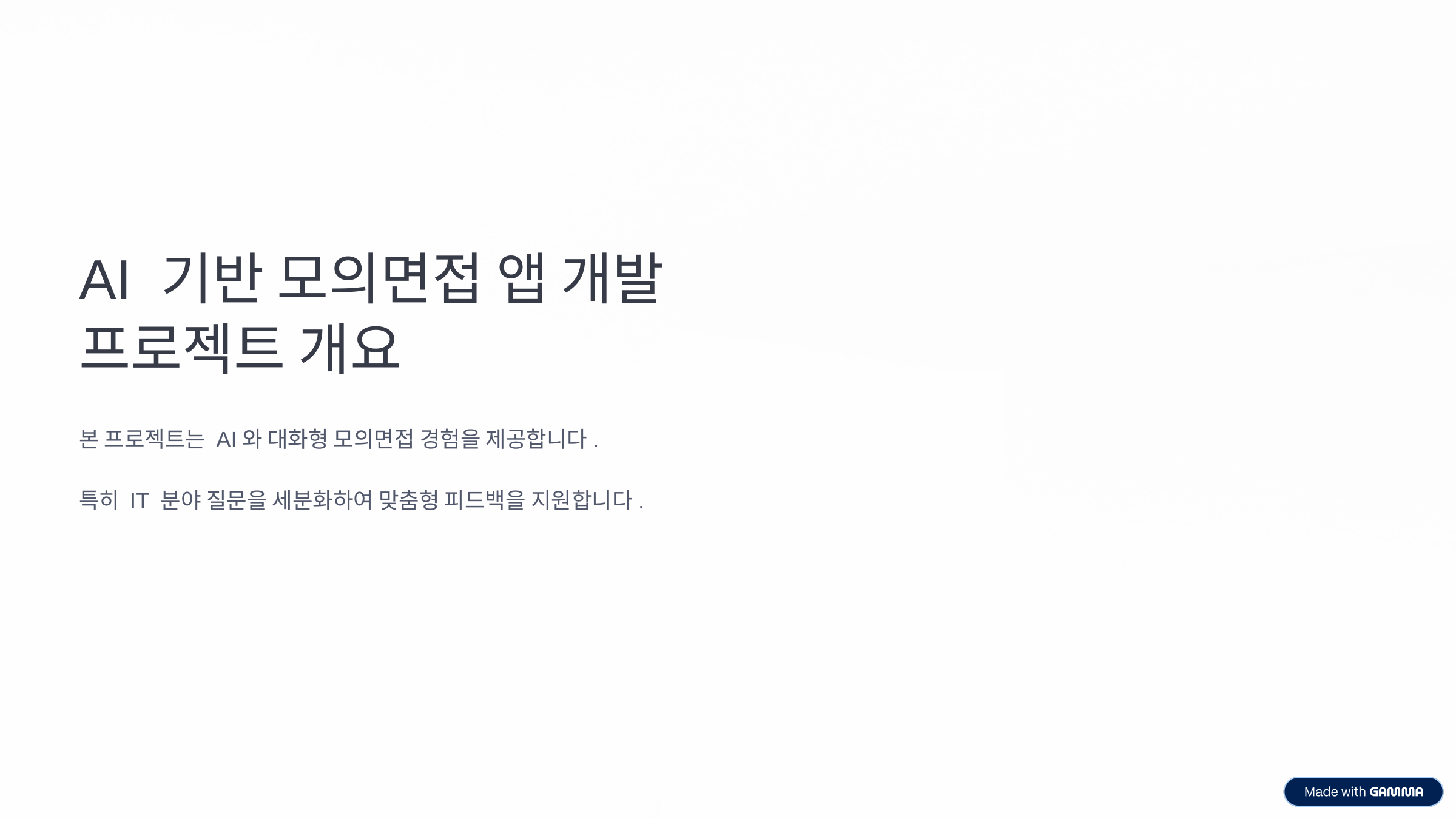

AI 기반 모의면접 앱 개발 프로젝트 개요
본 프로젝트는 AI와 대화형 모의면접 경험을 제공합니다.
특히 IT 분야 질문을 세분화하여 맞춤형 피드백을 지원합니다.